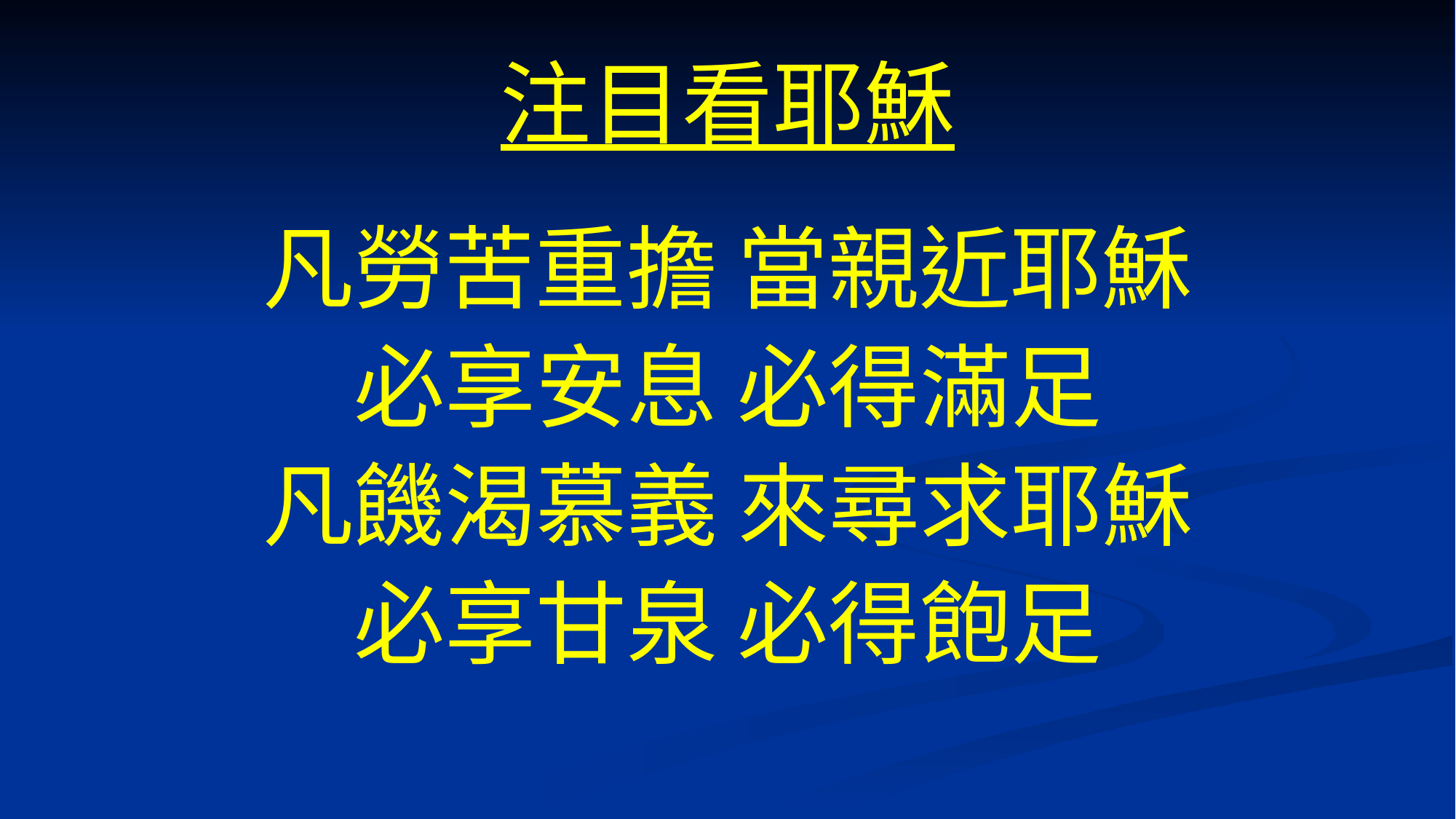

# 注目看耶穌
凡勞苦重擔 當親近耶穌
必享安息 必得滿足
凡饑渴慕義 來尋求耶穌
必享甘泉 必得飽足